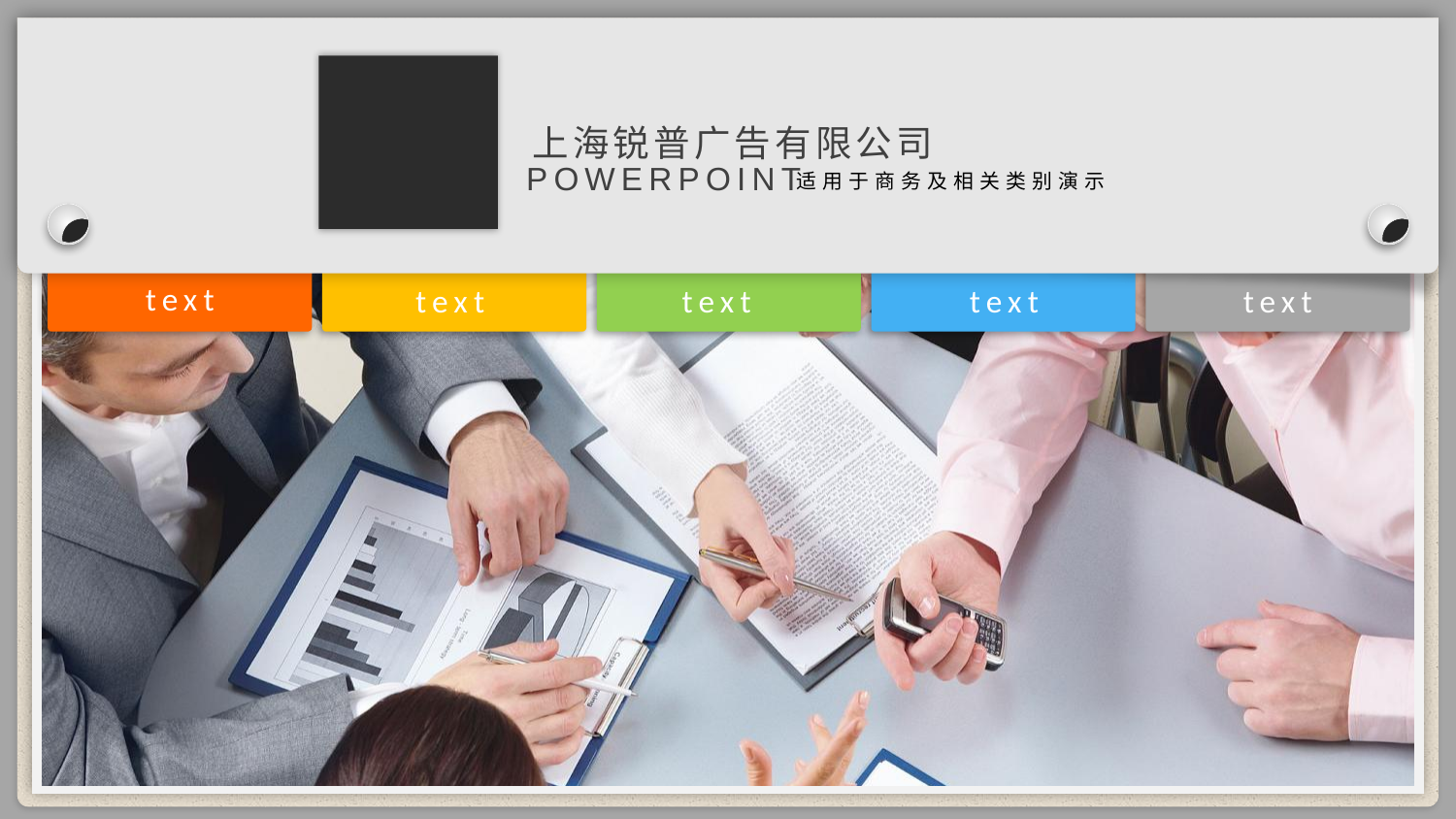

上海锐普广告有限公司
POWERPOINT
适用于商务及相关类别演示
text
text
text
text
text